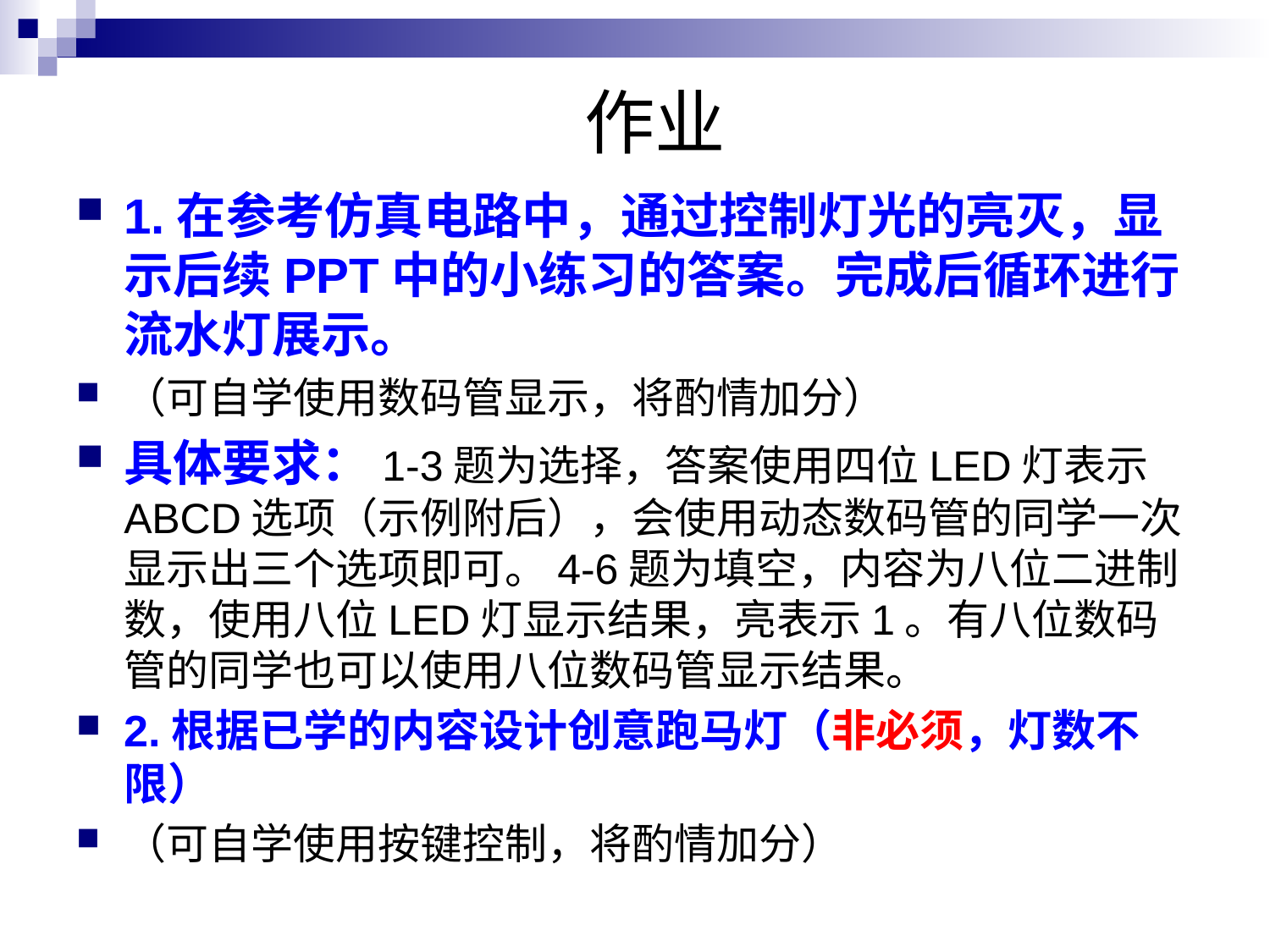

# 作业
1.在参考仿真电路中，通过控制灯光的亮灭，显示后续PPT中的小练习的答案。完成后循环进行流水灯展示。
（可自学使用数码管显示，将酌情加分）
具体要求：1-3题为选择，答案使用四位LED灯表示ABCD选项（示例附后），会使用动态数码管的同学一次显示出三个选项即可。4-6题为填空，内容为八位二进制数，使用八位LED灯显示结果，亮表示1。有八位数码管的同学也可以使用八位数码管显示结果。
2.根据已学的内容设计创意跑马灯（非必须，灯数不限）
（可自学使用按键控制，将酌情加分）